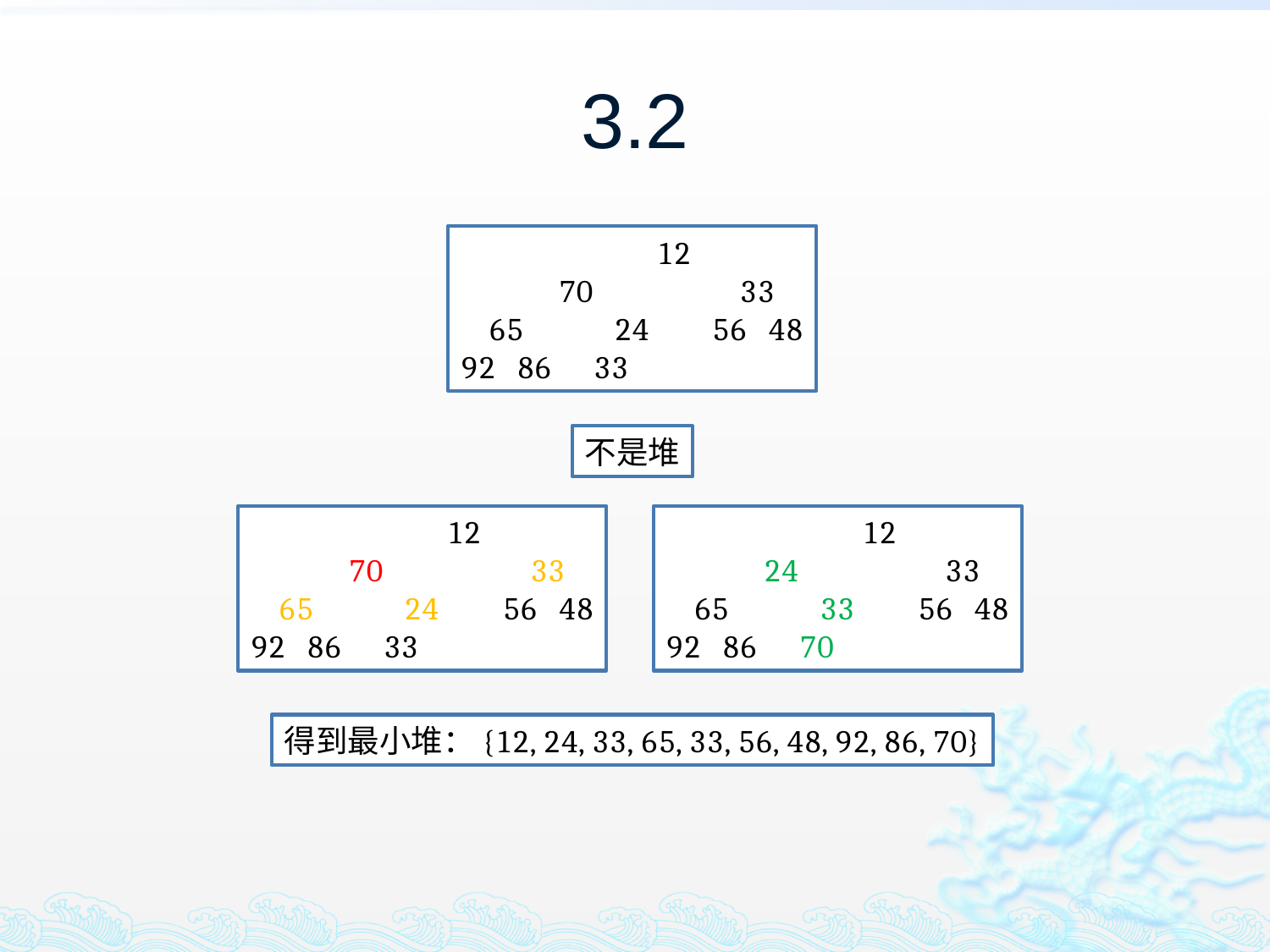

# 3.2
                            12
              70                     33
    65             24         56   48
92   86      33
不是堆
                            12
              70                     33
    65             24         56   48
92   86      33
                            12
              24                     33
    65             33         56   48
92   86      70
得到最小堆：{12, 24, 33, 65, 33, 56, 48, 92, 86, 70}